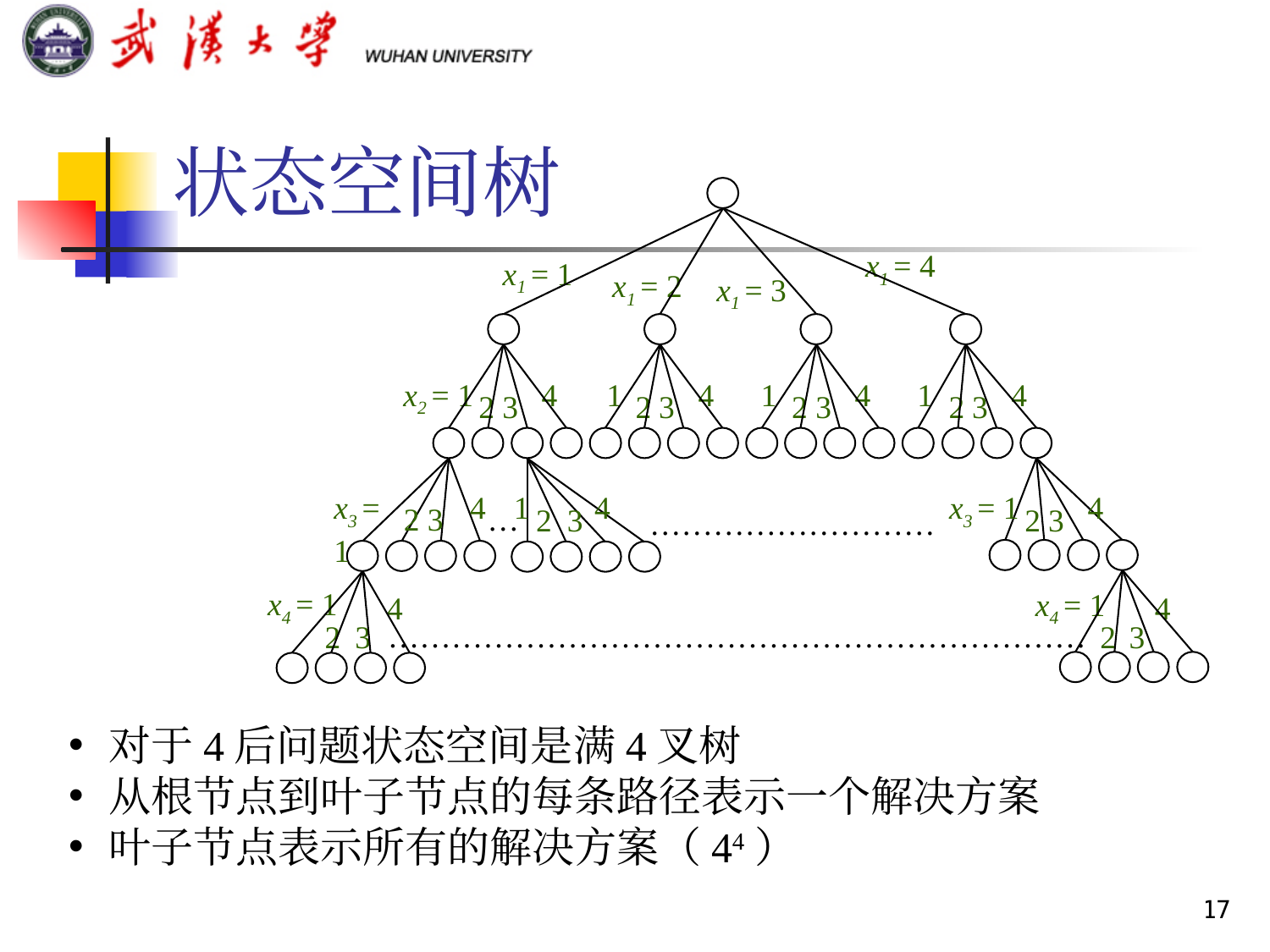

# 状态空间树

…
………………………

…………………………………………………………

x1 = 4
x1 = 1
x1 = 2
x1 = 3
x2 = 1
4
1
4
1
4
1
4
2
3
2
3
2
3
2
3
x3 = 1
4
2
3
1
4
2
3
x3 = 1
4
2
3
x4 = 1
x4 = 1
4
4
2
3
2
3
对于4后问题状态空间是满4叉树
从根节点到叶子节点的每条路径表示一个解决方案
叶子节点表示所有的解决方案（44）
17